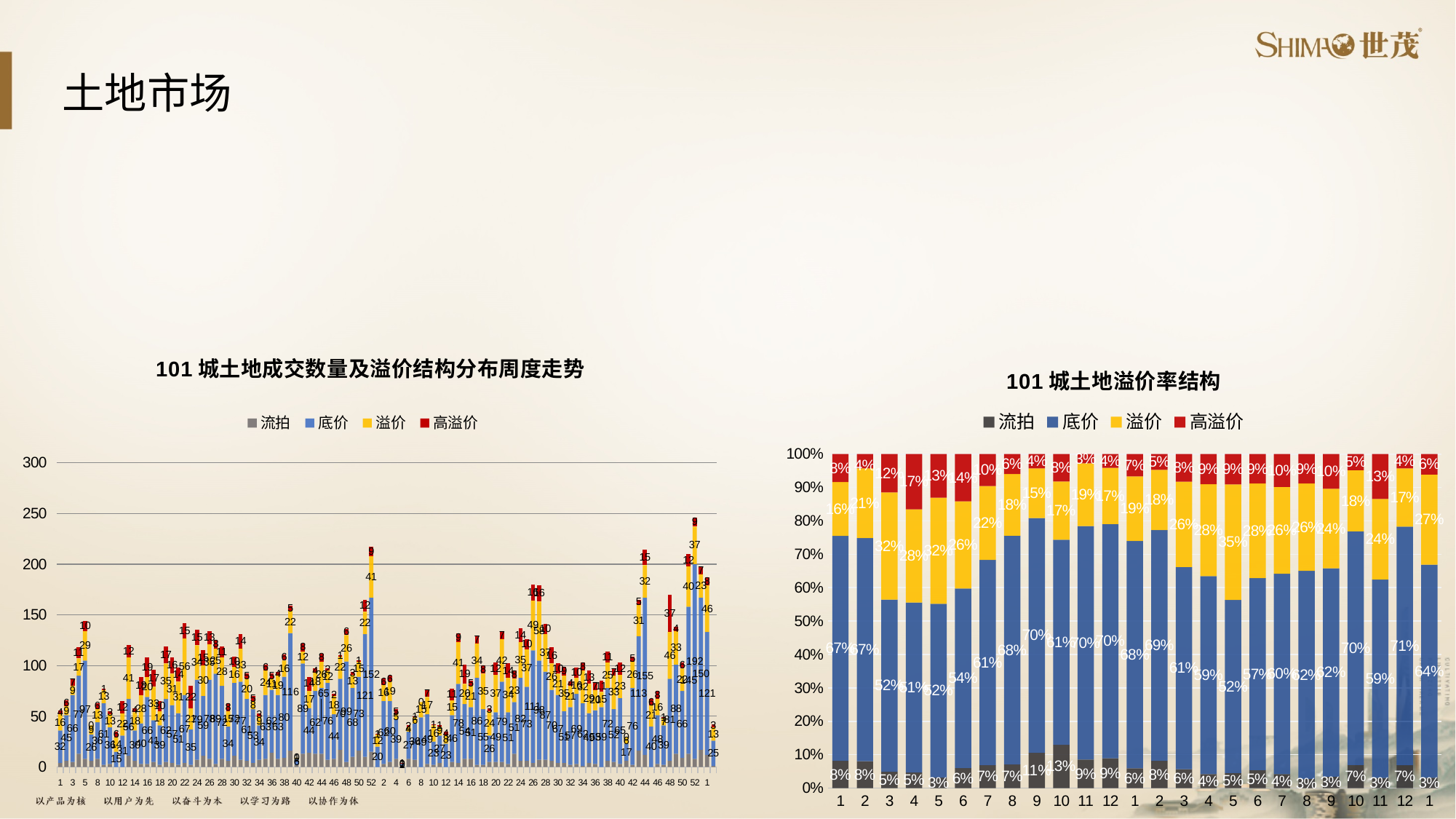

# 土地市场

### Chart: 101城土地成交数量及溢价结构分布周度走势

| Category | 流拍 | 底价 | 溢价 | 高溢价 |
|---|---|---|---|---|
| 1 | 4.0 | 32.0 | 16.0 | 4.0 |
| 2 | 6.0 | 45.0 | 9.0 | 6.0 |
| 3 | 5.0 | 66.0 | 9.0 | 7.0 |
| 4 | 13.0 | 77.0 | 17.0 | 11.0 |
| 5 | 8.0 | 97.0 | 29.0 | 10.0 |
| 7 | 6.0 | 26.0 | 9.0 | 0.0 |
| 8 | 8.0 | 36.0 | 13.0 | 6.0 |
| 9 | 2.0 | 61.0 | 13.0 | 1.0 |
| 10 | 3.0 | 36.0 | 13.0 | 3.0 |
| 11 | 0.0 | 15.0 | 14.0 | 6.0 |
| 12 | 0.0 | 31.0 | 22.0 | 12.0 |
| 13 | 11.0 | 56.0 | 41.0 | 12.0 |
| 14 | 6.0 | 30.0 | 18.0 | 4.0 |
| 15 | 3.0 | 40.0 | 28.0 | 18.0 |
| 16 | 3.0 | 66.0 | 20.0 | 19.0 |
| 17 | 5.0 | 41.0 | 33.0 | 17.0 |
| 18 | 2.0 | 39.0 | 14.0 | 10.0 |
| 19 | 5.0 | 62.0 | 35.0 | 17.0 |
| 20 | 4.0 | 57.0 | 31.0 | 16.0 |
| 21 | 2.0 | 51.0 | 31.0 | 14.0 |
| 22 | 4.0 | 67.0 | 56.0 | 15.0 |
| 23 | 2.0 | 35.0 | 21.0 | 22.0 |
| 24 | 7.0 | 79.0 | 34.0 | 15.0 |
| 25 | 11.0 | 59.0 | 30.0 | 15.0 |
| 26 | 8.0 | 78.0 | 35.0 | 13.0 |
| 27 | 3.0 | 89.0 | 25.0 | 8.0 |
| 28 | 8.0 | 72.0 | 28.0 | 11.0 |
| 29 | 6.0 | 34.0 | 15.0 | 8.0 |
| 30 | 11.0 | 72.0 | 16.0 | 10.0 |
| 31 | 7.0 | 77.0 | 33.0 | 14.0 |
| 32 | 6.0 | 61.0 | 20.0 | 5.0 |
| 33 | 4.0 | 53.0 | 8.0 | 5.0 |
| 34 | 7.0 | 34.0 | 9.0 | 3.0 |
| 35 | 8.0 | 63.0 | 24.0 | 6.0 |
| 36 | 14.0 | 62.0 | 11.0 | 5.0 |
| 37 | 8.0 | 63.0 | 19.0 | 4.0 |
| 38 | 9.0 | 80.0 | 16.0 | 6.0 |
| 39 | 16.0 | 116.0 | 22.0 | 5.0 |
| 40 | 2.0 | 6.0 | 1.0 | 0.0 |
| 41 | 13.0 | 89.0 | 12.0 | 8.0 |
| 42 | 14.0 | 44.0 | 17.0 | 14.0 |
| 43 | 13.0 | 62.0 | 18.0 | 4.0 |
| 44 | 13.0 | 65.0 | 26.0 | 8.0 |
| 45 | 7.0 | 76.0 | 12.0 | 2.0 |
| 46 | 8.0 | 44.0 | 18.0 | 2.0 |
| 47 | 17.0 | 70.0 | 22.0 | 1.0 |
| 48 | 5.0 | 99.0 | 26.0 | 6.0 |
| 49 | 10.0 | 68.0 | 13.0 | 3.0 |
| 50 | 16.0 | 73.0 | 15.0 | 1.0 |
| 51 | 10.0 | 121.0 | 22.0 | 12.0 |
| 52 | 15.0 | 152.0 | 41.0 | 9.0 |
| 1 | 0.0 | 20.0 | 12.0 | 1.0 |
| 2 | 3.0 | 62.0 | 16.0 | 6.0 |
| 3 | 5.0 | 60.0 | 19.0 | 6.0 |
| 4 | 8.0 | 39.0 | 5.0 | 5.0 |
| 5 | 1.0 | 2.0 | 0.0 | 1.0 |
| 6 | 8.0 | 27.0 | 4.0 | 2.0 |
| 7 | 7.0 | 36.0 | 6.0 | 1.0 |
| 8 | 0.0 | 49.0 | 15.0 | 0.0 |
| 9 | 3.0 | 49.0 | 17.0 | 7.0 |
| 10 | 2.0 | 23.0 | 16.0 | 1.0 |
| 11 | 4.0 | 27.0 | 9.0 | 1.0 |
| 12 | 0.0 | 23.0 | 8.0 | 4.0 |
| 13 | 5.0 | 46.0 | 15.0 | 11.0 |
| 14 | 4.0 | 78.0 | 41.0 | 9.0 |
| 15 | 8.0 | 54.0 | 20.0 | 19.0 |
| 16 | 8.0 | 51.0 | 21.0 | 5.0 |
| 17 | 2.0 | 86.0 | 34.0 | 7.0 |
| 18 | 2.0 | 55.0 | 35.0 | 8.0 |
| 19 | 5.0 | 26.0 | 24.0 | 3.0 |
| 20 | 5.0 | 49.0 | 37.0 | 12.0 |
| 21 | 5.0 | 79.0 | 42.0 | 7.0 |
| 22 | 3.0 | 51.0 | 34.0 | 14.0 |
| 23 | 13.0 | 51.0 | 23.0 | 8.0 |
| 24 | 6.0 | 82.0 | 35.0 | 14.0 |
| 25 | 6.0 | 73.0 | 37.0 | 10.0 |
| 26 | 4.0 | 111.0 | 49.0 | 16.0 |
| 27 | 7.0 | 98.0 | 58.0 | 16.0 |
| 28 | 7.0 | 87.0 | 37.0 | 10.0 |
| 29 | 6.0 | 70.0 | 26.0 | 16.0 |
| 30 | 4.0 | 67.0 | 21.0 | 10.0 |
| 31 | 4.0 | 51.0 | 35.0 | 9.0 |
| 32 | 2.0 | 57.0 | 21.0 | 4.0 |
| 33 | 3.0 | 69.0 | 16.0 | 10.0 |
| 34 | 1.0 | 62.0 | 32.0 | 8.0 |
| 35 | 4.0 | 49.0 | 29.0 | 13.0 |
| 36 | 3.0 | 53.0 | 20.0 | 7.0 |
| 37 | 0.0 | 59.0 | 15.0 | 11.0 |
| 38 | 6.0 | 72.0 | 25.0 | 11.0 |
| 39 | 5.0 | 52.0 | 33.0 | 7.0 |
| 40 | 3.0 | 65.0 | 23.0 | 12.0 |
| 41 | 6.0 | 17.0 | 6.0 | 0.0 |
| 42 | 2.0 | 76.0 | 26.0 | 5.0 |
| 43 | 16.0 | 113.0 | 31.0 | 5.0 |
| 44 | 12.0 | 155.0 | 32.0 | 15.0 |
| 45 | 0.0 | 40.0 | 21.0 | 6.0 |
| 46 | 3.0 | 48.0 | 16.0 | 8.0 |
| 47 | 2.0 | 39.0 | 7.0 | 1.0 |
| 48 | 6.0 | 81.0 | 46.0 | 37.0 |
| 49 | 13.0 | 88.0 | 33.0 | 4.0 |
| 50 | 9.0 | 66.0 | 22.0 | 6.0 |
| 51 | 13.0 | 145.0 | 40.0 | 12.0 |
| 52 | 8.0 | 192.0 | 37.0 | 9.0 |
| 53 | 17.0 | 150.0 | 23.0 | 7.0 |
| 1 | 12.0 | 121.0 | 46.0 | 8.0 |
| 2 | 1.0 | 25.0 | 13.0 | 3.0 |

### Chart: 101城土地溢价率结构

| Category | 流拍 | 底价 | 溢价 | 高溢价 |
|---|---|---|---|---|
| 1 | 0.0816 | 0.6737 | 0.1608 | 0.0839 |
| 2 | 0.0806 | 0.6682 | 0.2085 | 0.0427 |
| 3 | 0.0488 | 0.5157 | 0.3206 | 0.115 |
| 4 | 0.0469 | 0.5086 | 0.279 | 0.1654 |
| 5 | 0.0316 | 0.52 | 0.3179 | 0.1305 |
| 6 | 0.06 | 0.5375 | 0.2612 | 0.1413 |
| 7 | 0.0685 | 0.6145 | 0.2211 | 0.0959 |
| 8 | 0.071 | 0.6847 | 0.1847 | 0.0597 |
| 9 | 0.1054 | 0.7032 | 0.1484 | 0.043 |
| 10 | 0.1294 | 0.6144 | 0.1741 | 0.0821 |
| 11 | 0.0858 | 0.6984 | 0.1879 | 0.0278 |
| 12 | 0.0894 | 0.7009 | 0.1686 | 0.0411 |
| 1 | 0.0595 | 0.6803 | 0.1933 | 0.0669 |
| 2 | 0.0815 | 0.691 | 0.1803 | 0.0472 |
| 3 | 0.0564 | 0.6053 | 0.2556 | 0.0827 |
| 4 | 0.042 | 0.5924 | 0.2752 | 0.0903 |
| 5 | 0.0455 | 0.5177 | 0.346 | 0.0909 |
| 6 | 0.0539 | 0.5747 | 0.2835 | 0.0878 |
| 7 | 0.0417 | 0.6004 | 0.2595 | 0.0985 |
| 8 | 0.0276 | 0.6231 | 0.2613 | 0.0879 |
| 9 | 0.0346 | 0.6234 | 0.2381 | 0.1039 |
| 10 | 0.0694 | 0.6994 | 0.183 | 0.0482 |
| 11 | 0.0305 | 0.5939 | 0.2411 | 0.1345 |
| 12 | 0.0685 | 0.7143 | 0.1742 | 0.043 |
| 1 | 0.0308 | 0.6385 | 0.2692 | 0.0615 |